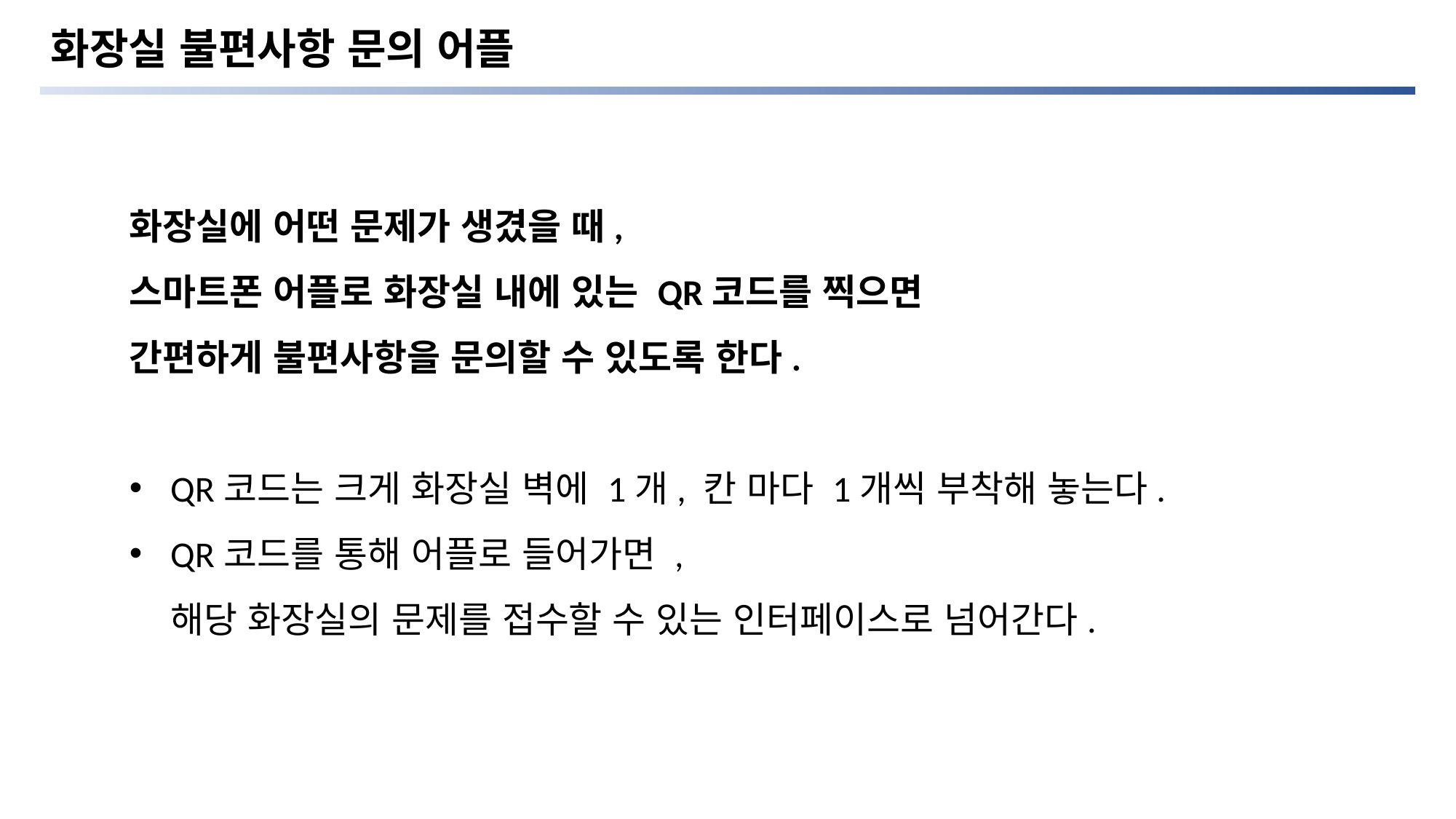

화장실 불편사항 문의 어플

화장실에 어떤 문제가 생겼을 때,
스마트폰 어플로 화장실 내에 있는 QR코드를 찍으면
간편하게 불편사항을 문의할 수 있도록 한다.

QR코드는 크게 화장실 벽에 1개, 칸 마다 1개씩 부착해 놓는다.
QR코드를 통해 어플로 들어가면 ,
해당 화장실의 문제를 접수할 수 있는 인터페이스로 넘어간다.